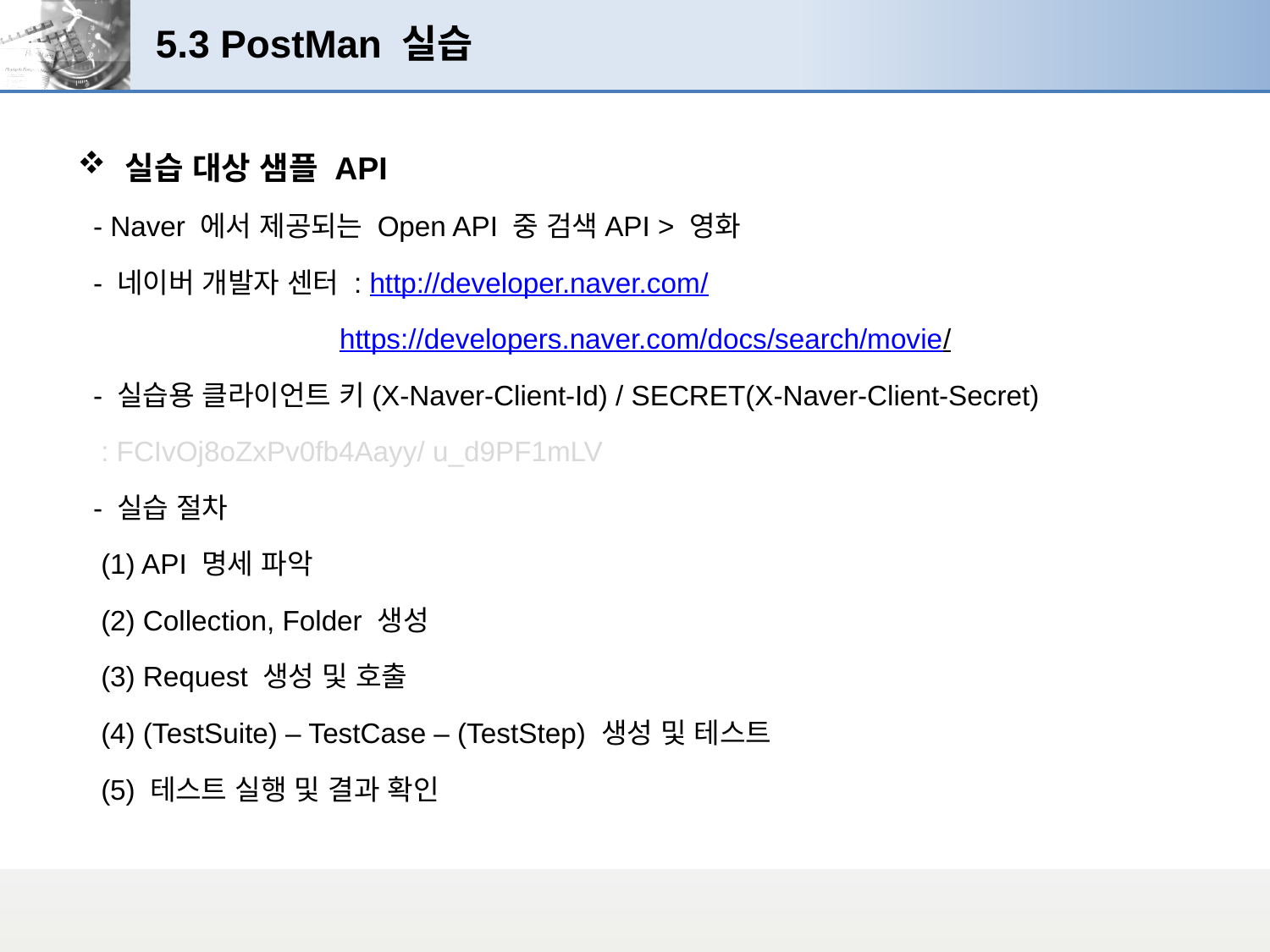

# 5.3 PostMan 실습
실습 대상 샘플 API
  - Naver 에서 제공되는 Open API 중 검색API > 영화
  - 네이버 개발자 센터 : http://developer.naver.com/
		 https://developers.naver.com/docs/search/movie/
  - 실습용 클라이언트 키(X-Naver-Client-Id) / SECRET(X-Naver-Client-Secret)
   : FCIvOj8oZxPv0fb4Aayy/ u_d9PF1mLV
  - 실습 절차
   (1) API 명세 파악
   (2) Collection, Folder 생성
   (3) Request 생성 및 호출
   (4) (TestSuite) – TestCase – (TestStep) 생성 및 테스트
   (5) 테스트 실행 및 결과 확인